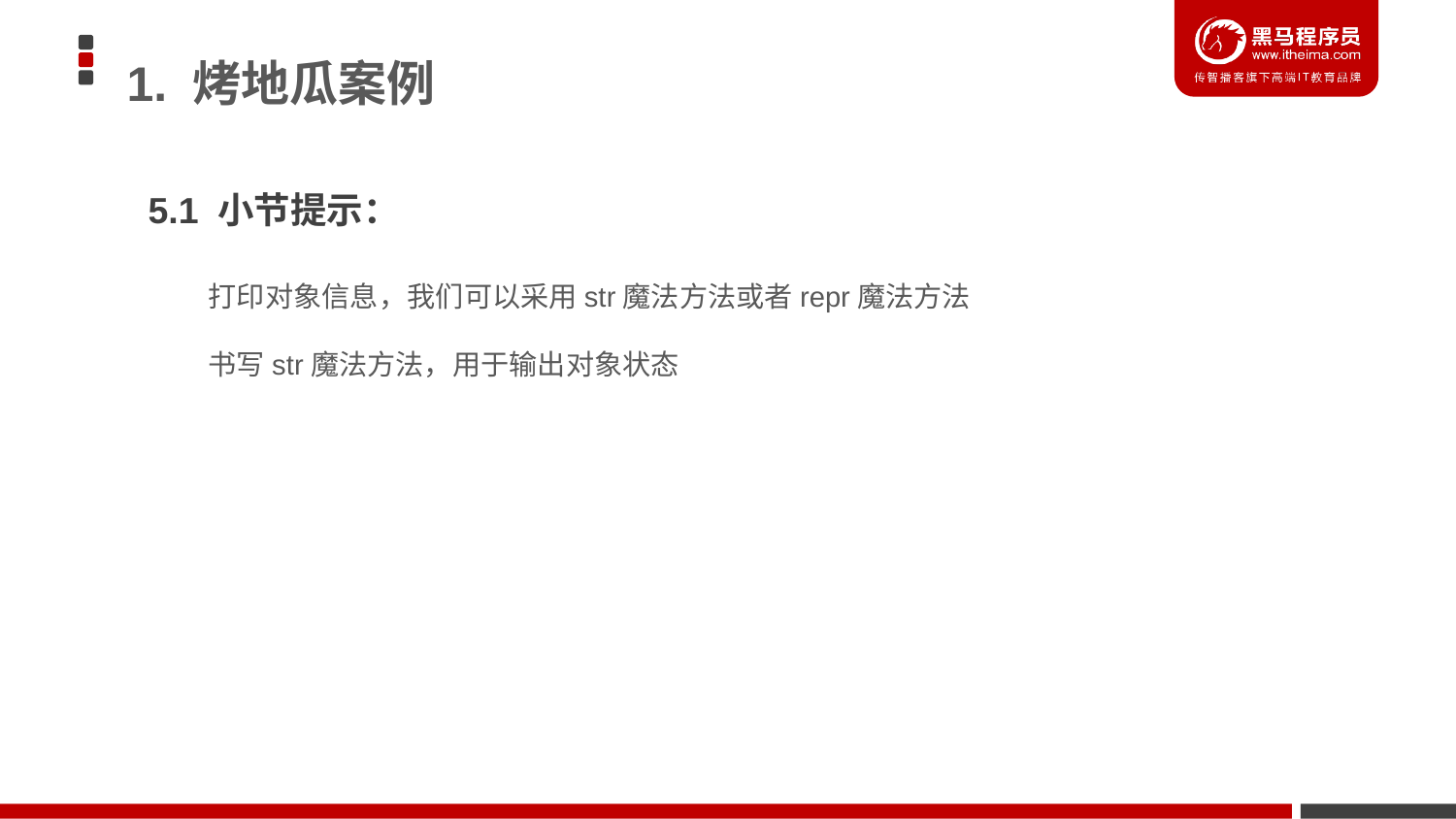

1. 烤地瓜案例
5.1 小节提示：
打印对象信息，我们可以采用str魔法方法或者repr魔法方法

书写str魔法方法，用于输出对象状态